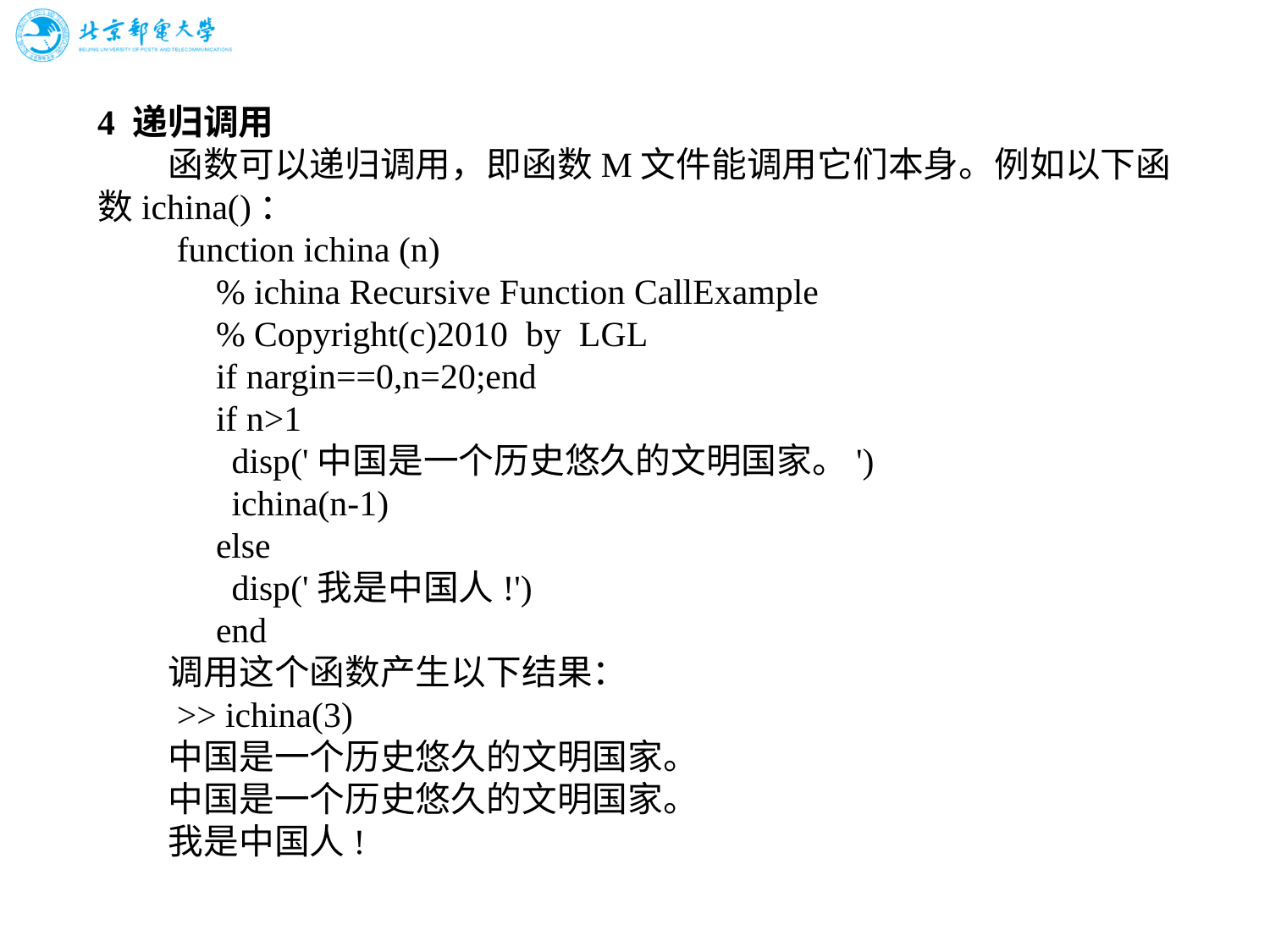

# 4 递归调用 　　函数可以递归调用，即函数M文件能调用它们本身。例如以下函数ichina()： 　　function ichina (n) 　　     % ichina Recursive Function CallExample 　　     % Copyright(c)2010  by  LGL 　　     if nargin==0,n=20;end 　　     if n>1 　　       disp('中国是一个历史悠久的文明国家。') 　　       ichina(n-1) 　　     else 　　       disp('我是中国人!') 　　     end 　　调用这个函数产生以下结果： 　　>> ichina(3) 　　中国是一个历史悠久的文明国家。 　　中国是一个历史悠久的文明国家。 　　我是中国人!